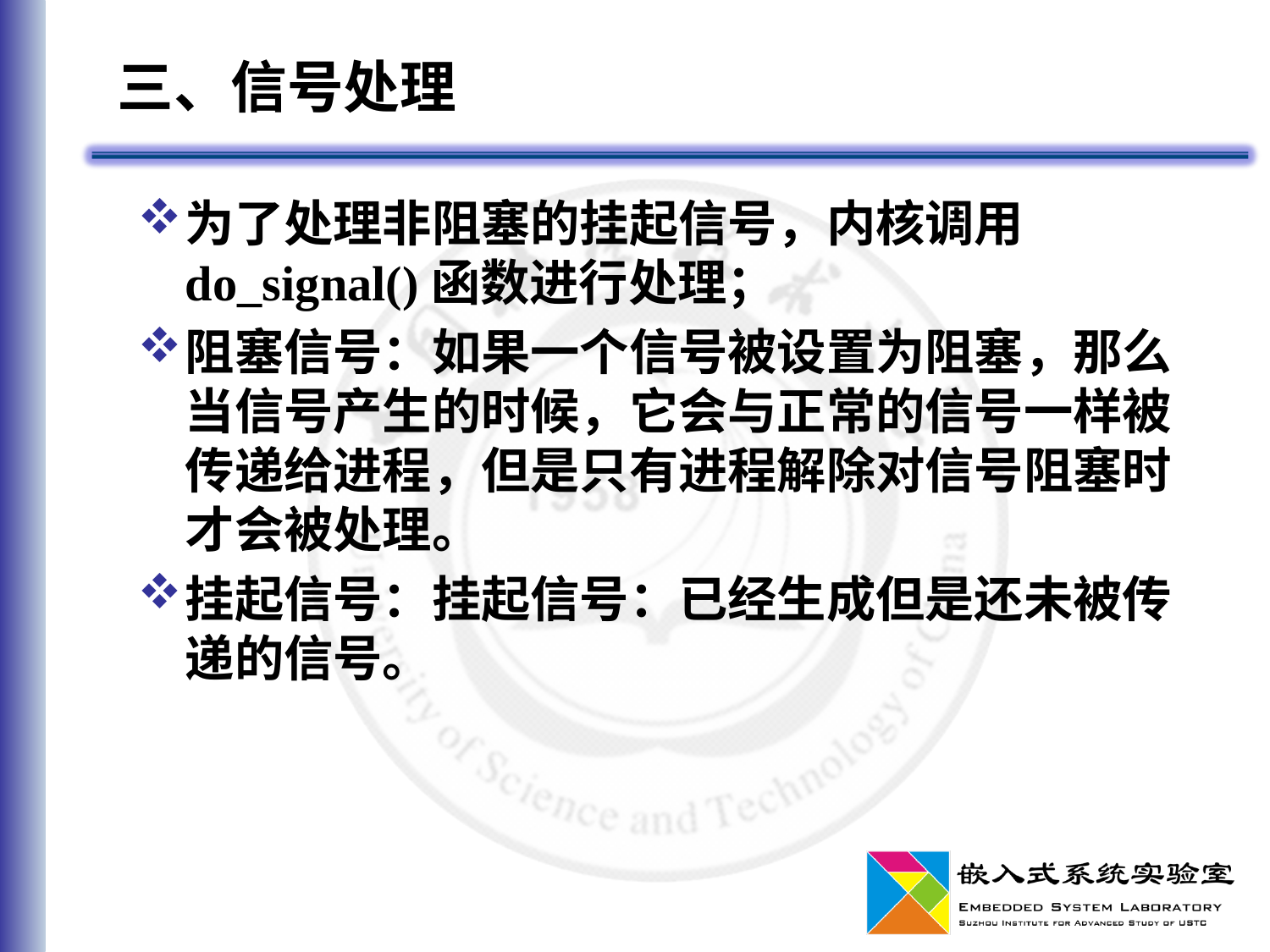

# 三、信号处理
为了处理非阻塞的挂起信号，内核调用do_signal()函数进行处理；
阻塞信号：如果一个信号被设置为阻塞，那么当信号产生的时候，它会与正常的信号一样被传递给进程，但是只有进程解除对信号阻塞时才会被处理。
挂起信号：挂起信号：已经生成但是还未被传递的信号。